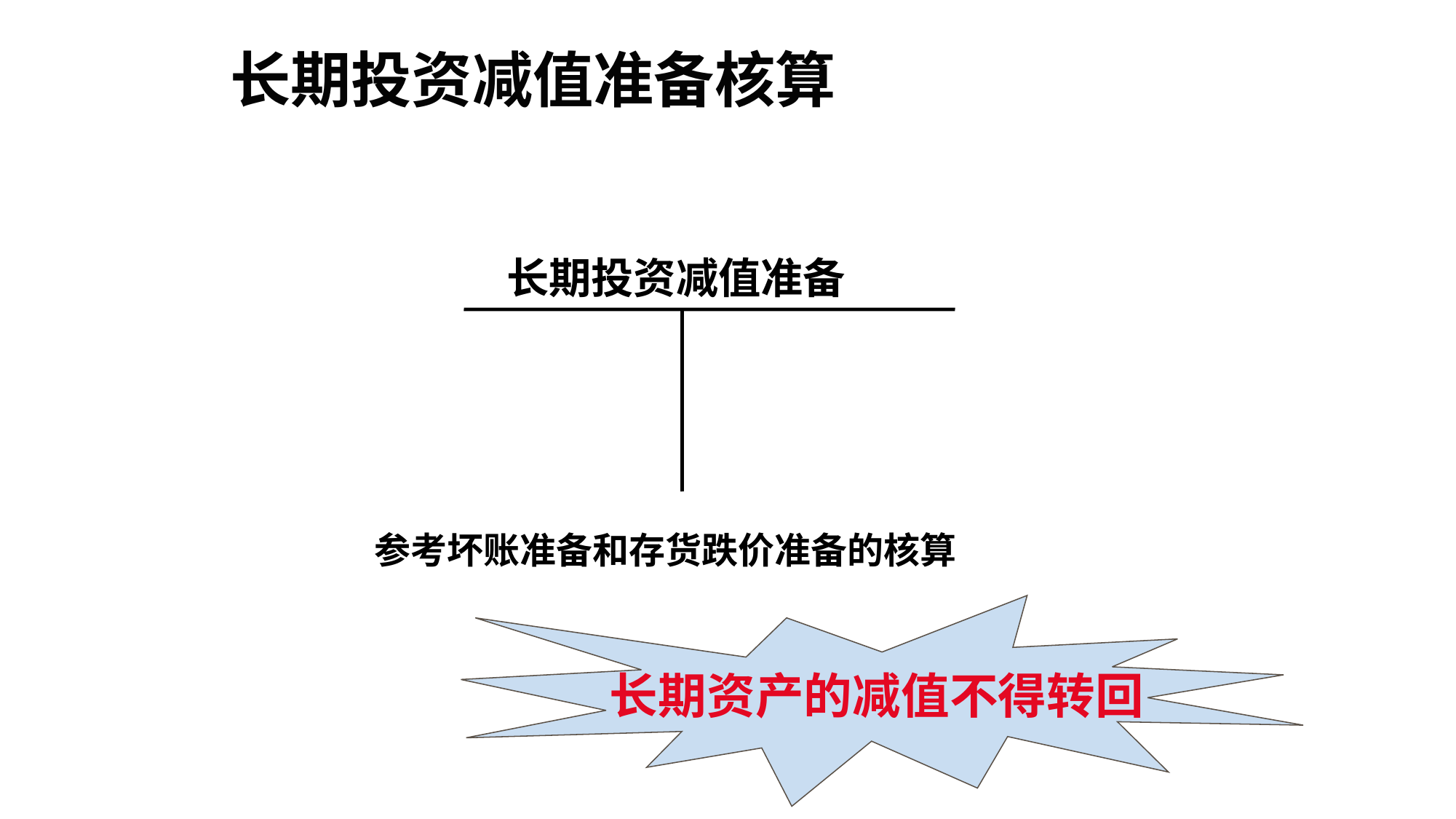

长期投资减值准备核算

                 长期投资减值准备

参考坏账准备和存货跌价准备的核算
长期资产的减值不得转回